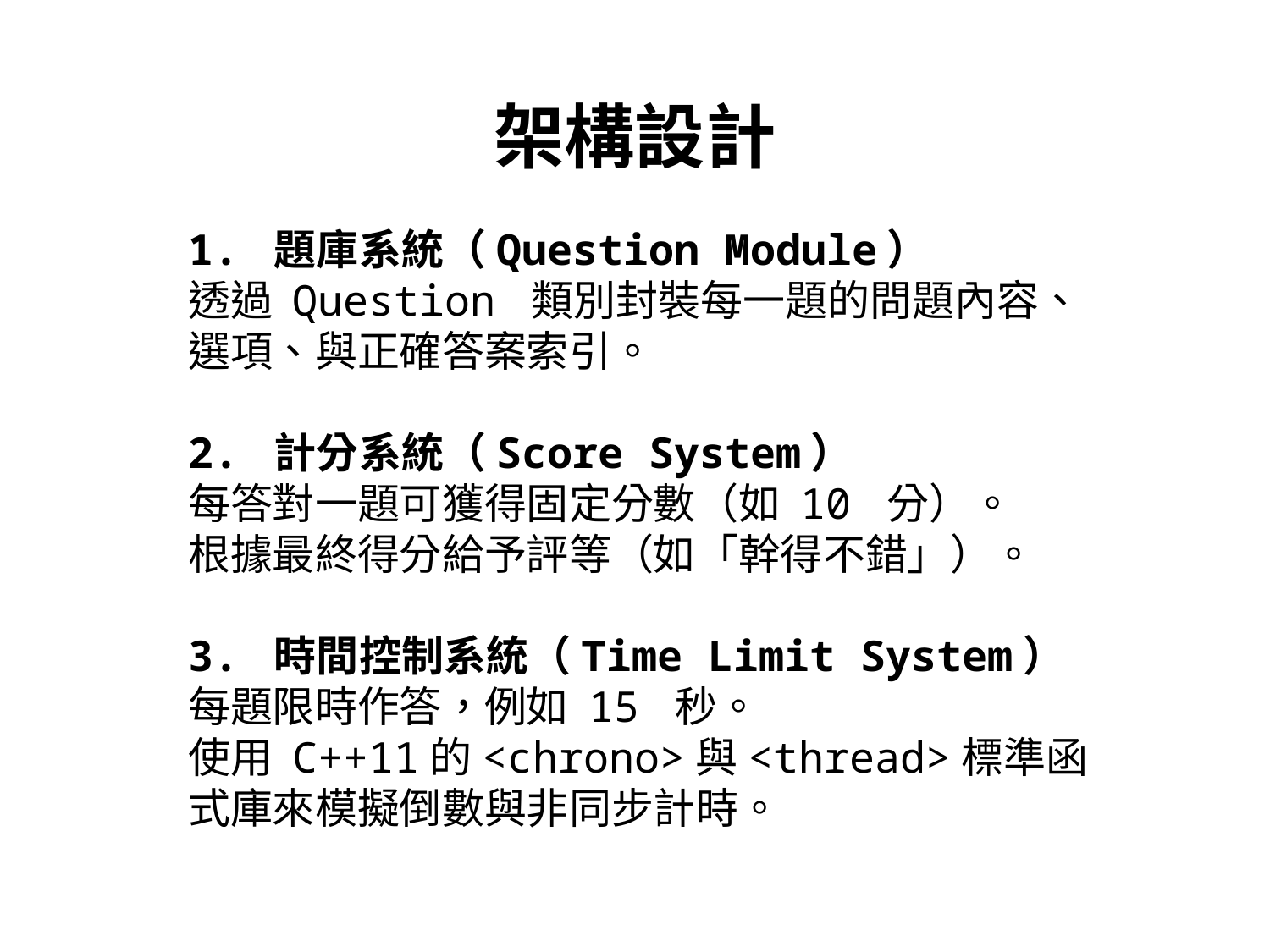

# 架構設計
1. 題庫系統（Question Module）
透過 Question 類別封裝每一題的問題內容、選項、與正確答案索引。

2. 計分系統（Score System）
每答對一題可獲得固定分數（如 10 分）。
根據最終得分給予評等（如「幹得不錯」）。

3. 時間控制系統（Time Limit System）
每題限時作答，例如 15 秒。
使用 C++11的<chrono>與<thread>標準函式庫來模擬倒數與非同步計時。